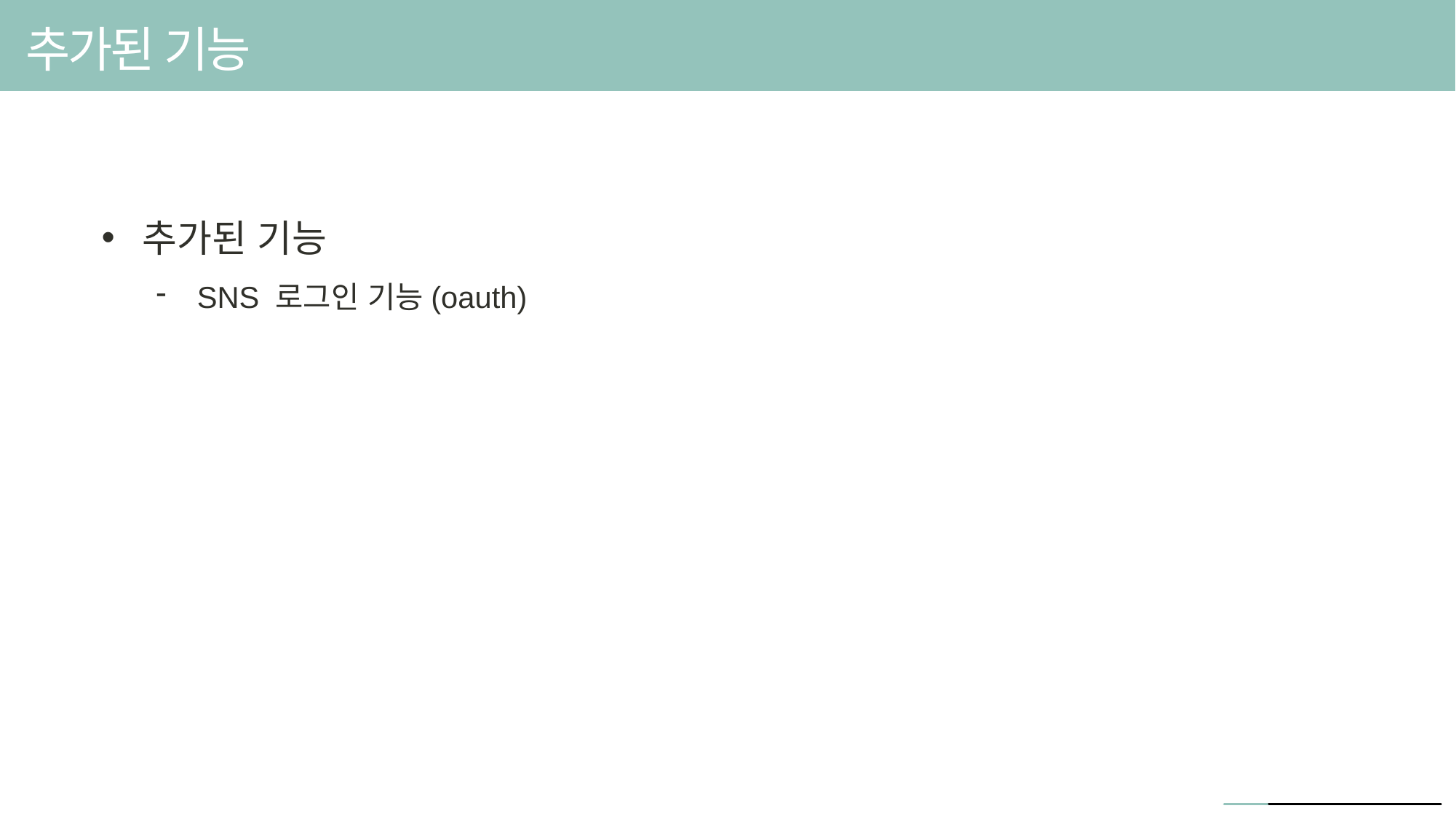

추가된 기능
추가된 기능
SNS 로그인 기능(oauth)